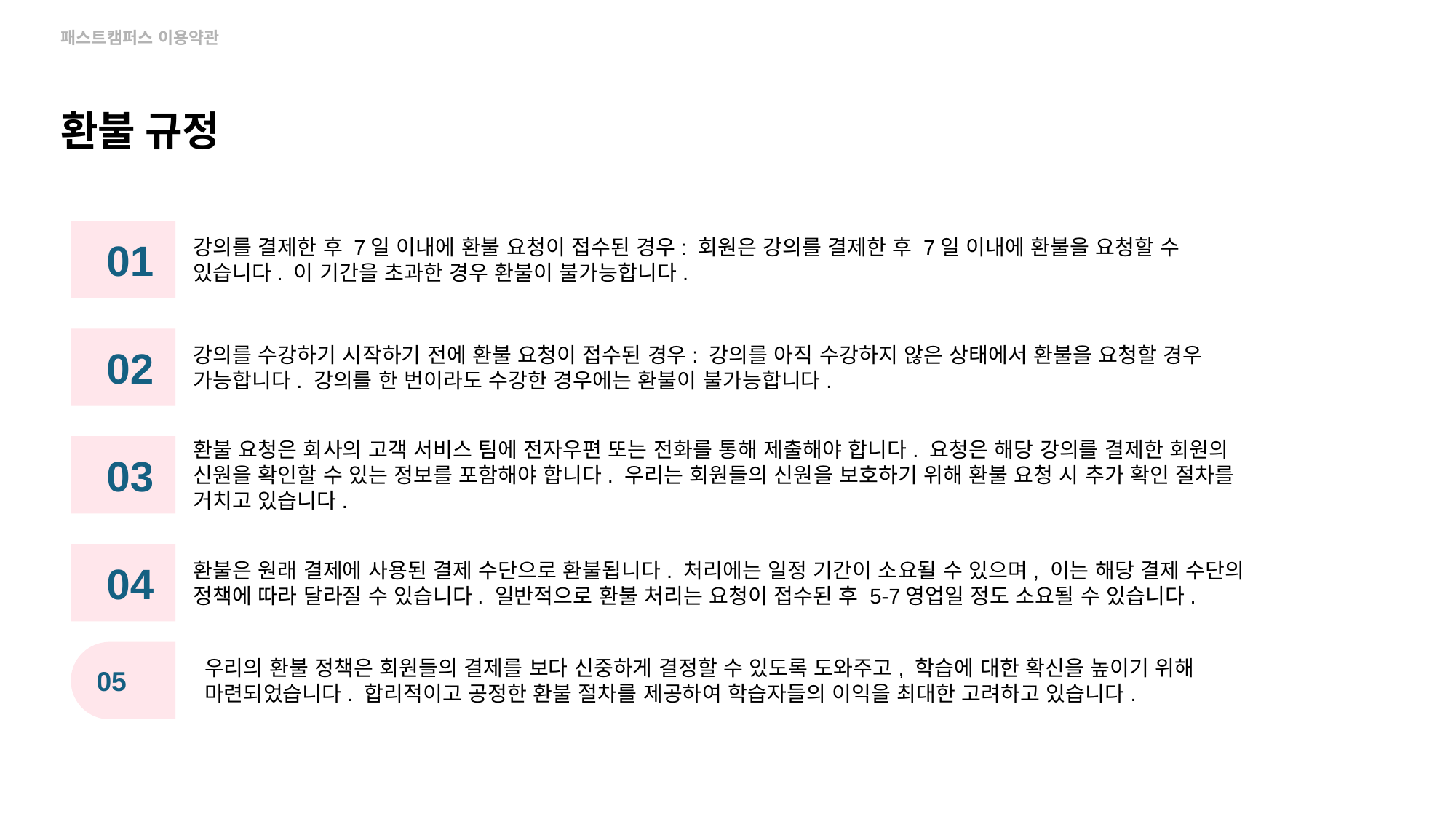

패스트캠퍼스 이용약관
환불 규정
01
강의를 결제한 후 7일 이내에 환불 요청이 접수된 경우: 회원은 강의를 결제한 후 7일 이내에 환불을 요청할 수 있습니다. 이 기간을 초과한 경우 환불이 불가능합니다.
02
강의를 수강하기 시작하기 전에 환불 요청이 접수된 경우: 강의를 아직 수강하지 않은 상태에서 환불을 요청할 경우 가능합니다. 강의를 한 번이라도 수강한 경우에는 환불이 불가능합니다.
03
환불 요청은 회사의 고객 서비스 팀에 전자우편 또는 전화를 통해 제출해야 합니다. 요청은 해당 강의를 결제한 회원의 신원을 확인할 수 있는 정보를 포함해야 합니다. 우리는 회원들의 신원을 보호하기 위해 환불 요청 시 추가 확인 절차를 거치고 있습니다.
04
환불은 원래 결제에 사용된 결제 수단으로 환불됩니다. 처리에는 일정 기간이 소요될 수 있으며, 이는 해당 결제 수단의 정책에 따라 달라질 수 있습니다. 일반적으로 환불 처리는 요청이 접수된 후 5-7영업일 정도 소요될 수 있습니다.
05
우리의 환불 정책은 회원들의 결제를 보다 신중하게 결정할 수 있도록 도와주고, 학습에 대한 확신을 높이기 위해 마련되었습니다. 합리적이고 공정한 환불 절차를 제공하여 학습자들의 이익을 최대한 고려하고 있습니다.